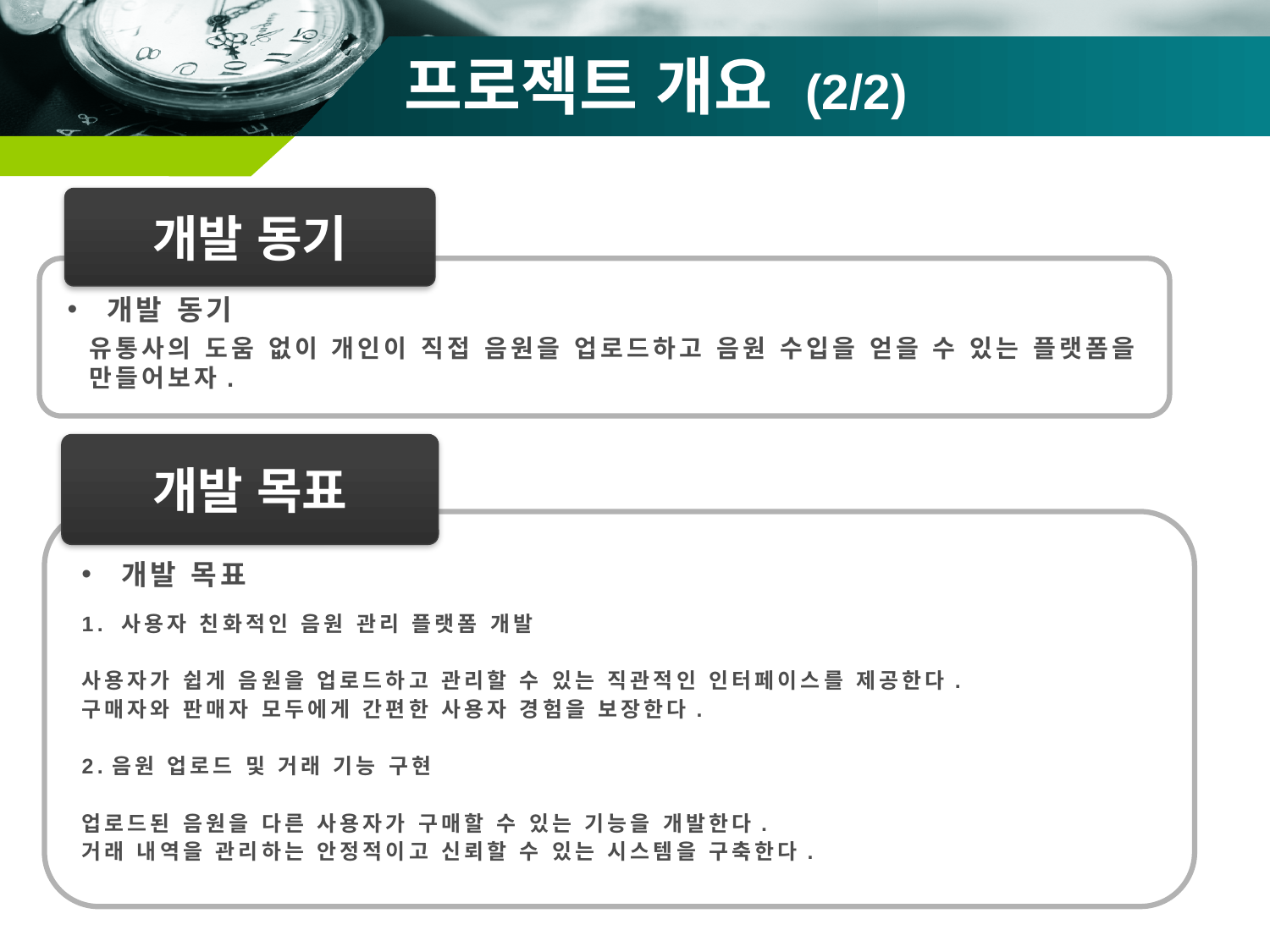

# 프로젝트 개요 (2/2)
개발 동기

개발 동기

유통사의 도움 없이 개인이 직접 음원을 업로드하고 음원 수입을 얻을 수 있는 플랫폼을 만들어보자.
개발 목표

개발 목표
1. 사용자 친화적인 음원 관리 플랫폼 개발

사용자가 쉽게 음원을 업로드하고 관리할 수 있는 직관적인 인터페이스를 제공한다.
구매자와 판매자 모두에게 간편한 사용자 경험을 보장한다.

2.음원 업로드 및 거래 기능 구현

업로드된 음원을 다른 사용자가 구매할 수 있는 기능을 개발한다.
거래 내역을 관리하는 안정적이고 신뢰할 수 있는 시스템을 구축한다.